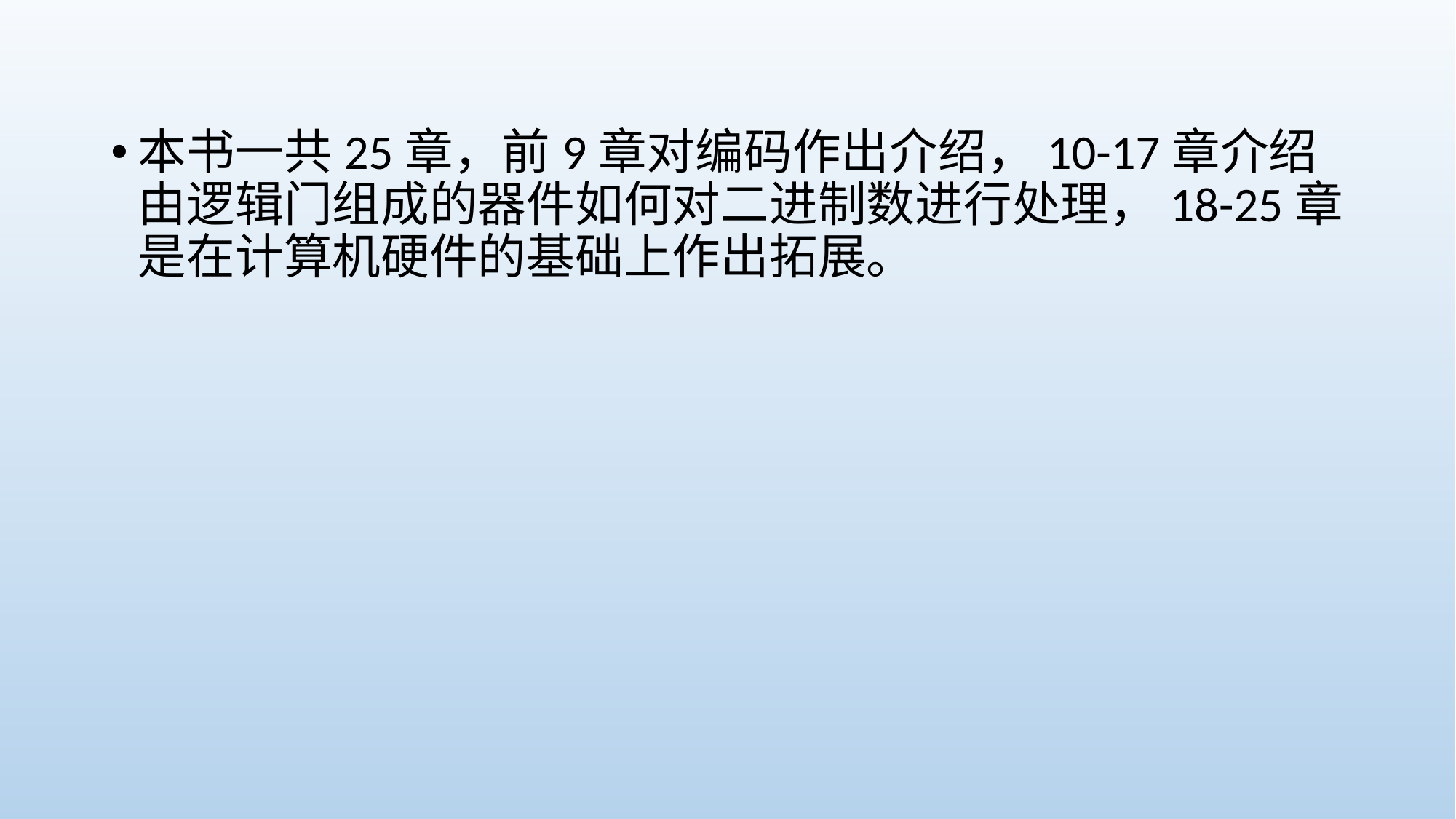

#
本书一共25章，前9章对编码作出介绍，10-17章介绍由逻辑门组成的器件如何对二进制数进行处理，18-25章是在计算机硬件的基础上作出拓展。